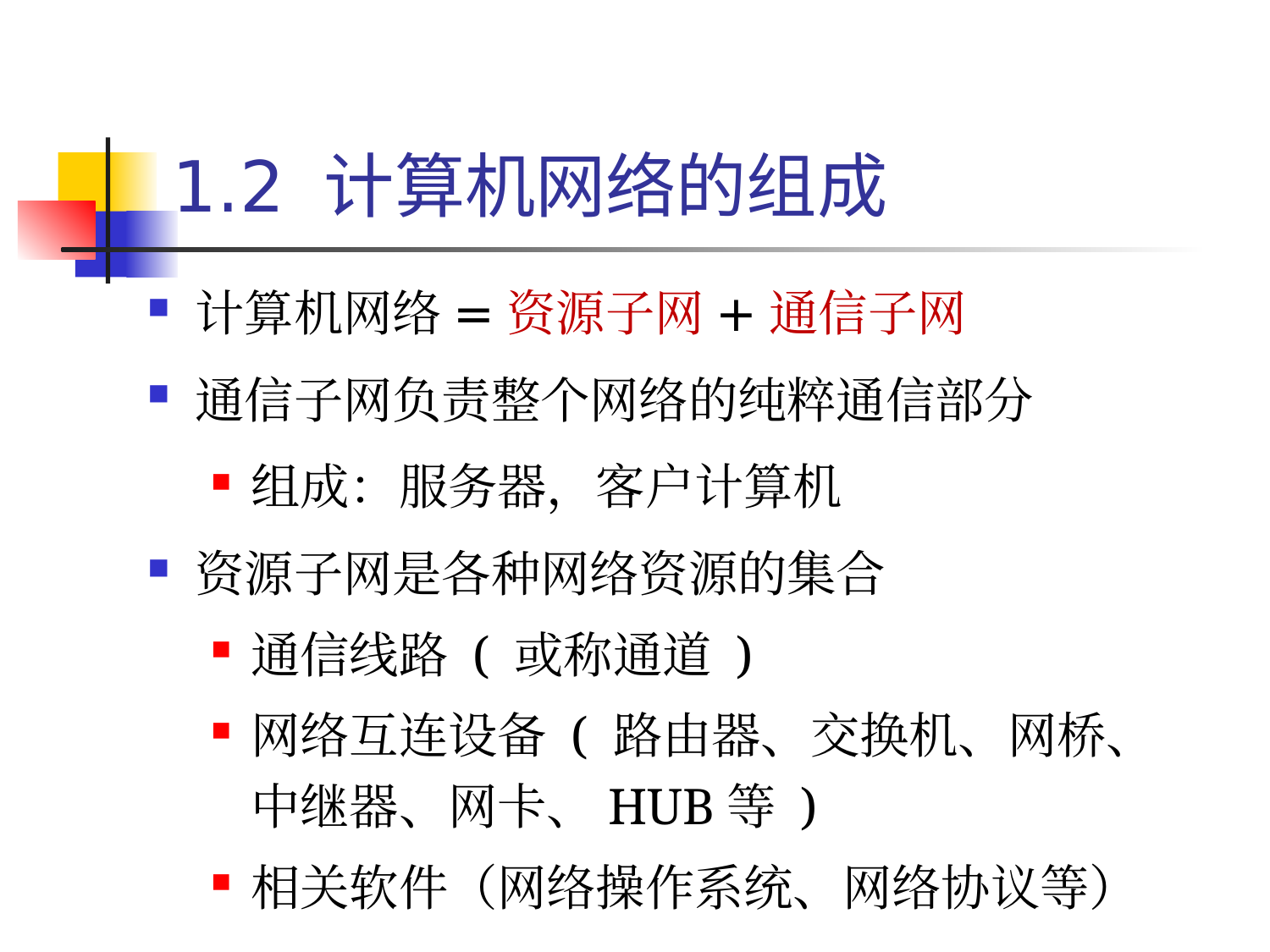

# 1.2 计算机网络的组成
计算机网络=资源子网+通信子网
通信子网负责整个网络的纯粹通信部分
组成：服务器，客户计算机
资源子网是各种网络资源的集合
通信线路 ( 或称通道 )
网络互连设备 ( 路由器、交换机、网桥、中继器、网卡、HUB等 )
相关软件（网络操作系统、网络协议等）